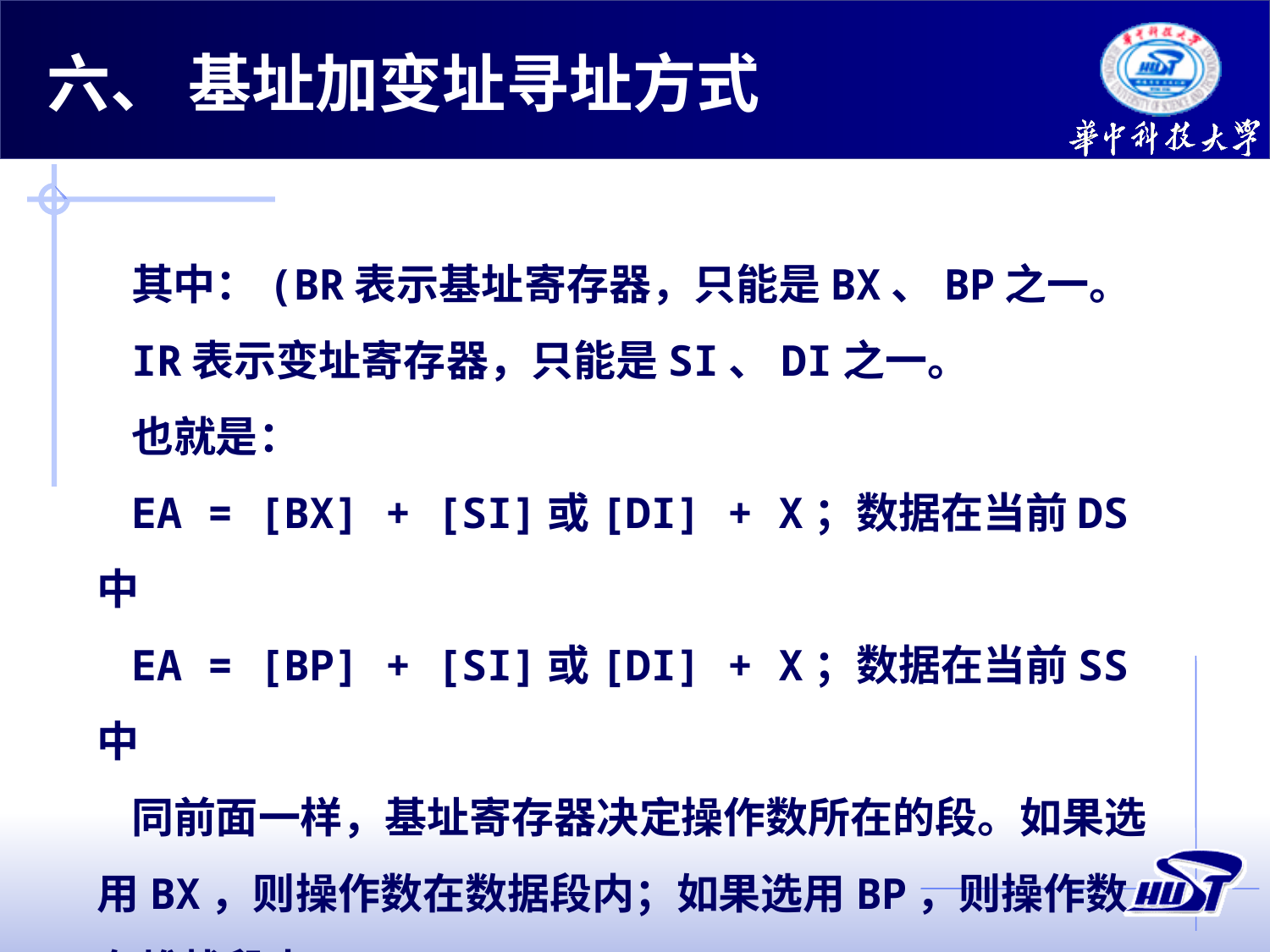

六、 基址加变址寻址方式
其中：(BR表示基址寄存器，只能是BX、BP之一。
IR表示变址寄存器，只能是SI、DI之一。
也就是：
EA = [BX] + [SI]或[DI] + X；数据在当前DS中
EA = [BP] + [SI]或[DI] + X；数据在当前SS中
同前面一样，基址寄存器决定操作数所在的段。如果选用BX，则操作数在数据段内；如果选用BP，则操作数在堆栈段内。